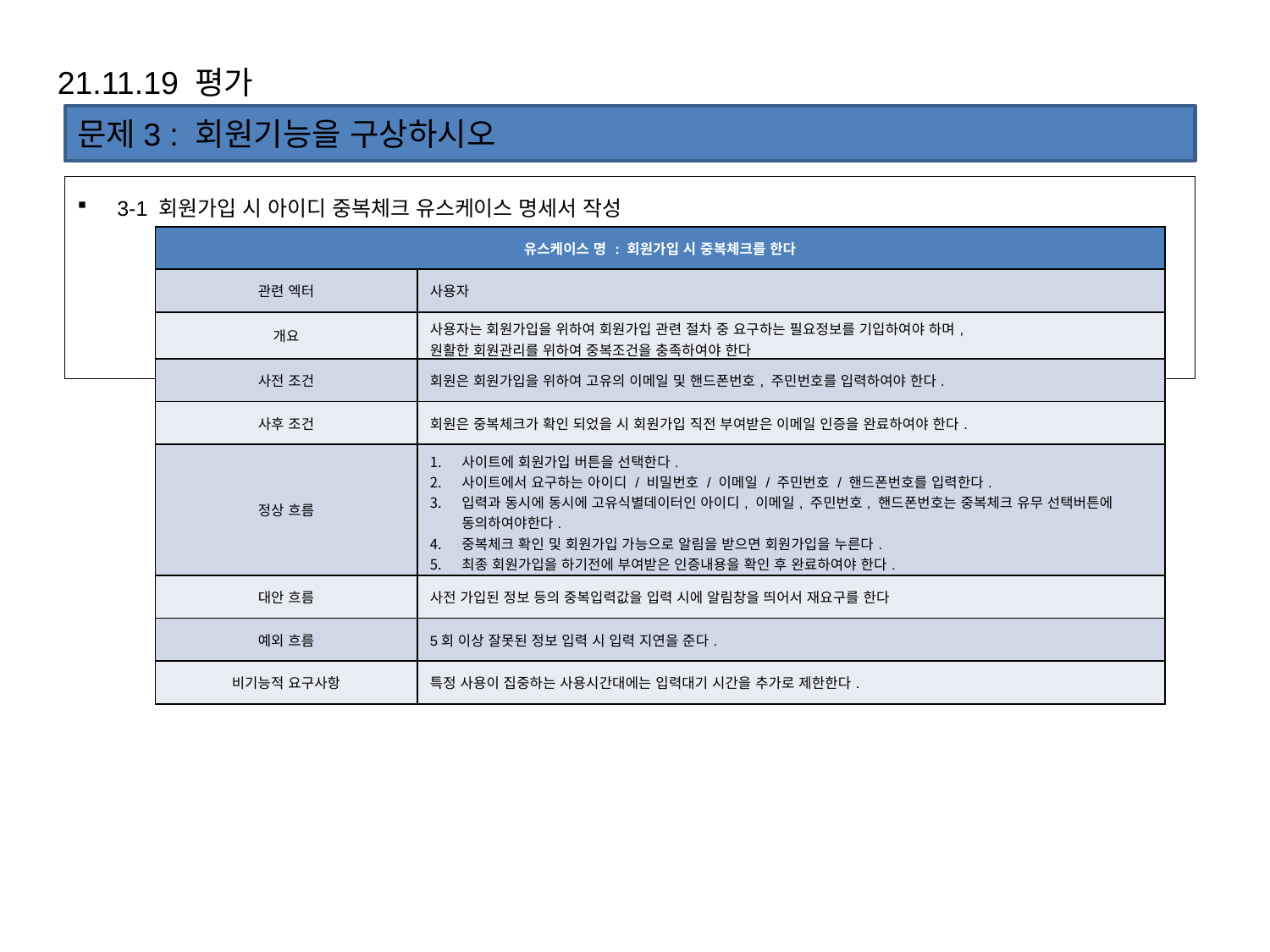

21.11.19 평가
문제3 : 회원기능을 구상하시오
3-1 회원가입 시 아이디 중복체크 유스케이스 명세서 작성

| 유스케이스 명 : 회원가입 시 중복체크를 한다 |  |
| --- | --- |
| 관련 엑터 | 사용자 |
| 개요 | 사용자는 회원가입을 위하여 회원가입 관련 절차 중 요구하는 필요정보를 기입하여야 하며, 원활한 회원관리를 위하여 중복조건을 충족하여야 한다 |
| 사전 조건 | 회원은 회원가입을 위하여 고유의 이메일 및 핸드폰번호, 주민번호를 입력하여야 한다. |
| 사후 조건 | 회원은 중복체크가 확인 되었을 시 회원가입 직전 부여받은 이메일 인증을 완료하여야 한다. |
| 정상 흐름 | 사이트에 회원가입 버튼을 선택한다. 사이트에서 요구하는 아이디 / 비밀번호 / 이메일 / 주민번호 / 핸드폰번호를 입력한다. 입력과 동시에 동시에 고유식별데이터인 아이디, 이메일, 주민번호, 핸드폰번호는 중복체크 유무 선택버튼에 동의하여야한다. 중복체크 확인 및 회원가입 가능으로 알림을 받으면 회원가입을 누른다. 최종 회원가입을 하기전에 부여받은 인증내용을 확인 후 완료하여야 한다. 회원가입 성공 |
| 대안 흐름 | 사전 가입된 정보 등의 중복입력값을 입력 시에 알림창을 띄어서 재요구를 한다 |
| 예외 흐름 | 5회 이상 잘못된 정보 입력 시 입력 지연을 준다. |
| 비기능적 요구사항 | 특정 사용이 집중하는 사용시간대에는 입력대기 시간을 추가로 제한한다. |